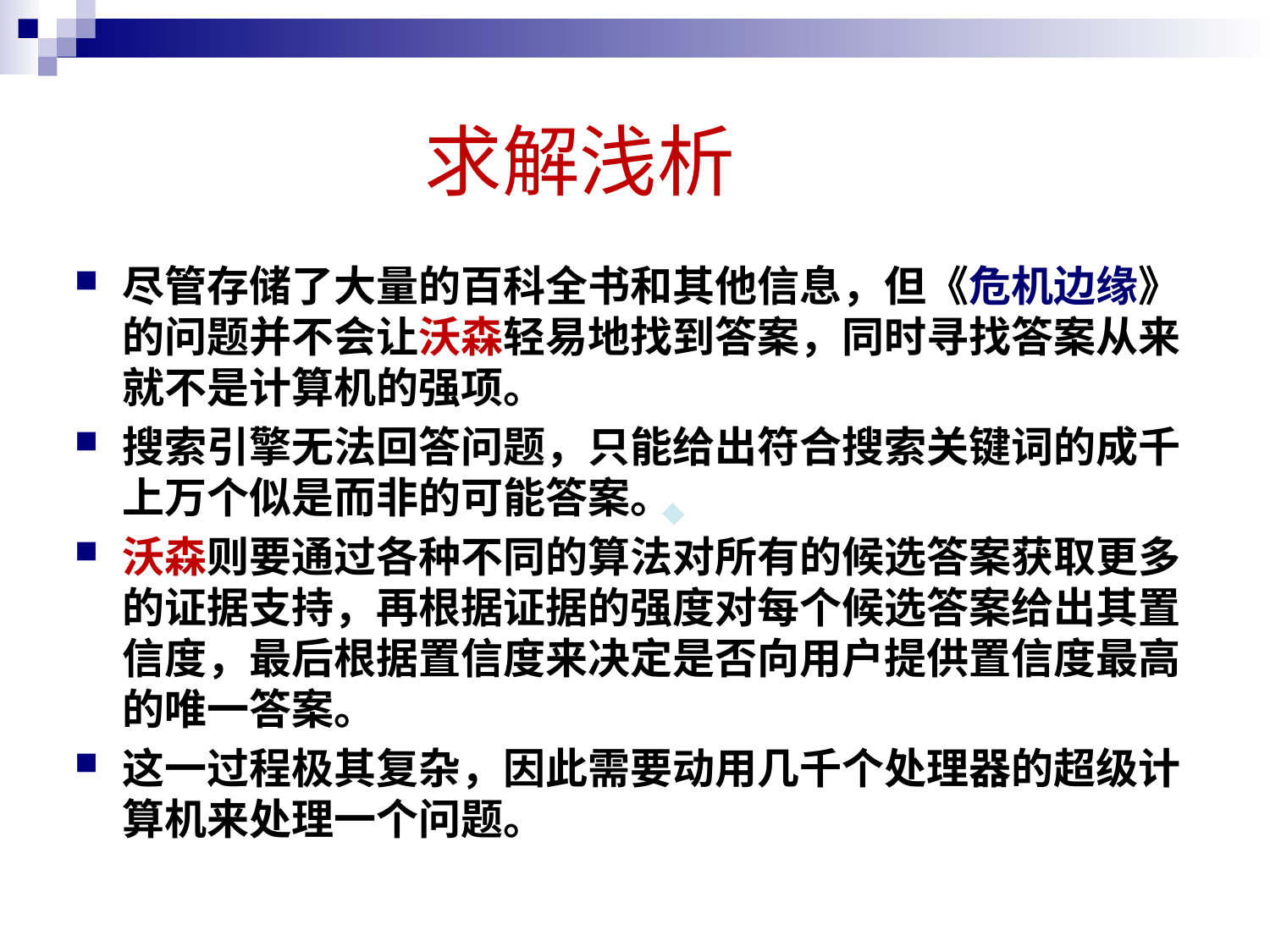

# 求解浅析
尽管存储了大量的百科全书和其他信息，但《危机边缘》的问题并不会让沃森轻易地找到答案，同时寻找答案从来就不是计算机的强项。
搜索引擎无法回答问题，只能给出符合搜索关键词的成千上万个似是而非的可能答案。
沃森则要通过各种不同的算法对所有的候选答案获取更多的证据支持，再根据证据的强度对每个候选答案给出其置信度，最后根据置信度来决定是否向用户提供置信度最高的唯一答案。
这一过程极其复杂，因此需要动用几千个处理器的超级计算机来处理一个问题。
.